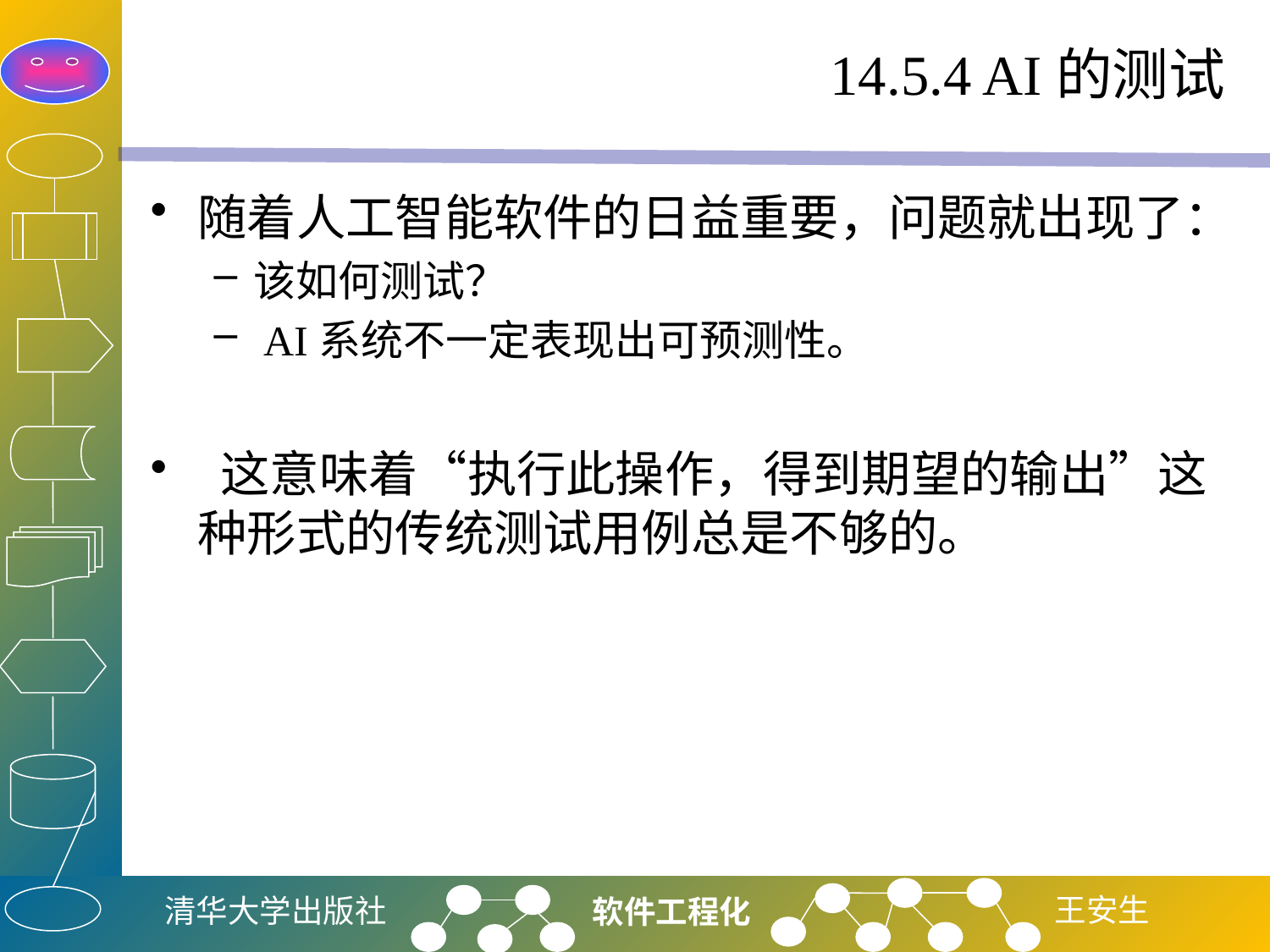

# 14.5.4 AI的测试
随着人工智能软件的日益重要，问题就出现了：
该如何测试？
 AI系统不一定表现出可预测性。

 这意味着“执行此操作，得到期望的输出”这种形式的传统测试用例总是不够的。